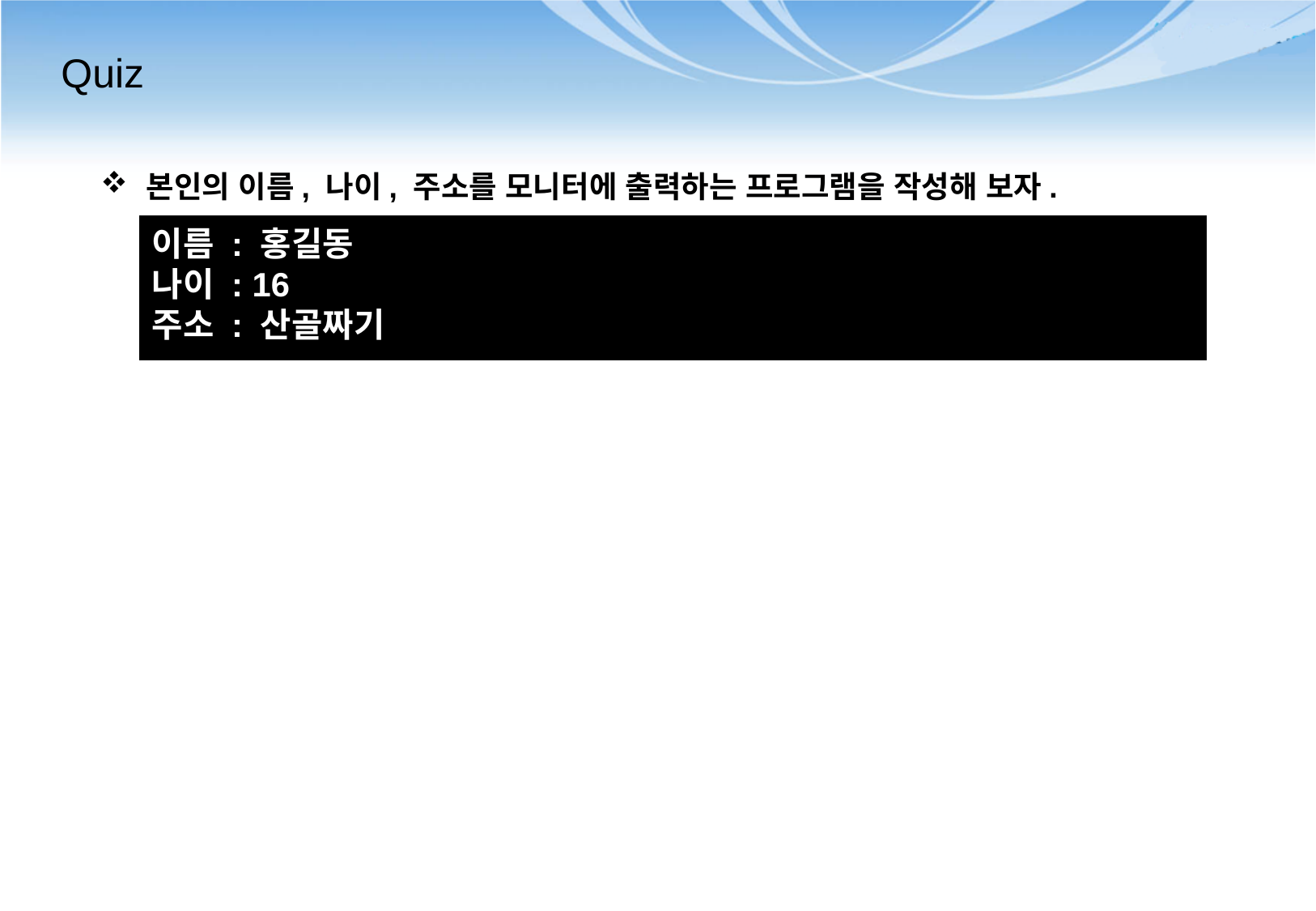

# Quiz
본인의 이름, 나이, 주소를 모니터에 출력하는 프로그램을 작성해 보자.
이름 : 홍길동
나이 : 16
주소 : 산골짜기